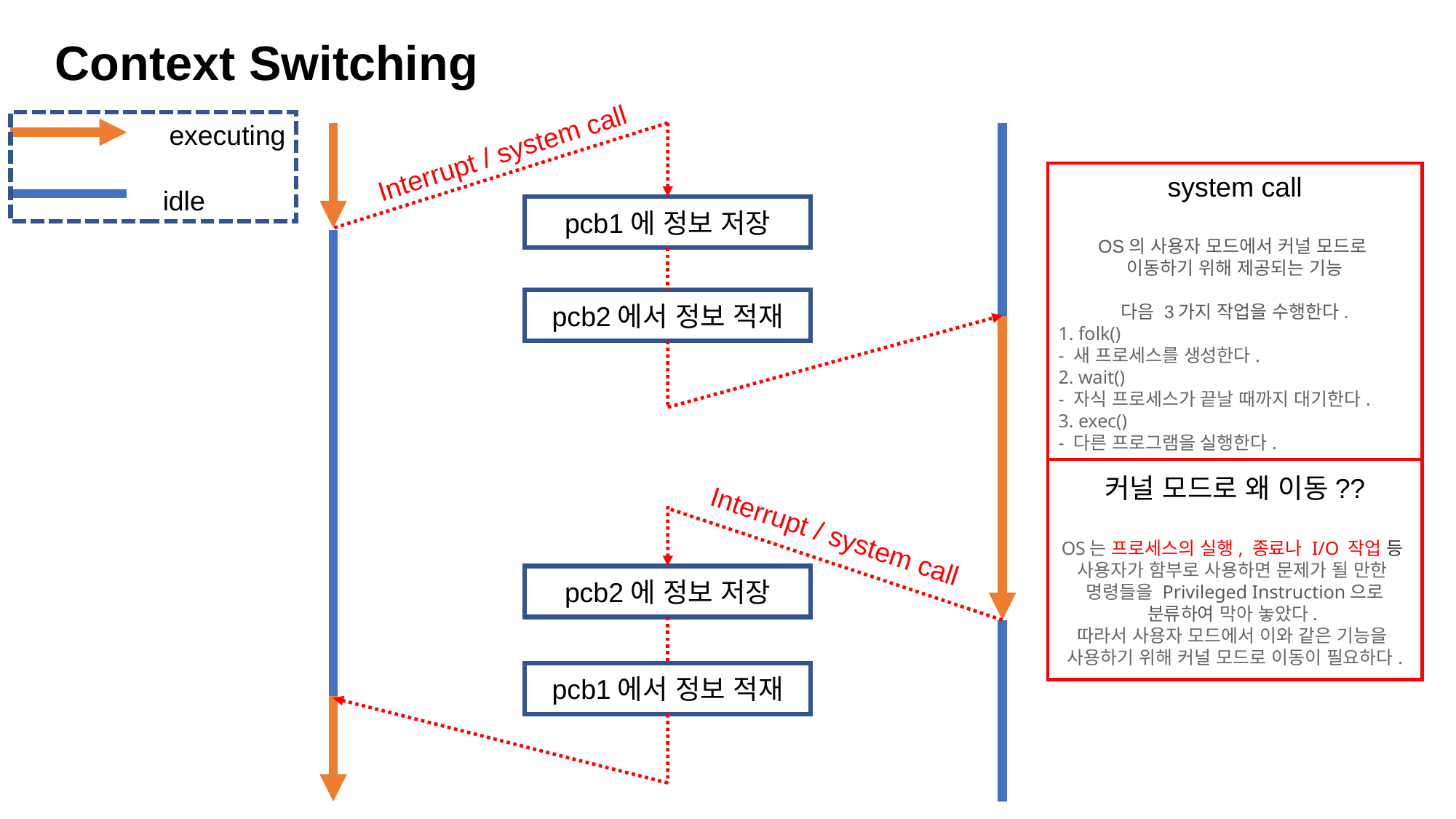

Context Switching
executing

        idle
Interrupt / system call

system call

OS의 사용자 모드에서 커널 모드로
이동하기 위해 제공되는 기능

다음 3가지 작업을 수행한다.
1. folk()
- 새 프로세스를 생성한다.
2. wait()
- 자식 프로세스가 끝날 때까지 대기한다.
3. exec()
- 다른 프로그램을 실행한다.

pcb1에 정보 저장
pcb2에서 정보 적재
커널 모드로 왜 이동??

OS는 프로세스의 실행, 종료나 I/O 작업 등
사용자가 함부로 사용하면 문제가 될 만한
명령들을 Privileged Instruction으로 분류하여 막아 놓았다.
따라서 사용자 모드에서 이와 같은 기능을
사용하기 위해 커널 모드로 이동이 필요하다.
Interrupt / system call
pcb2에 정보 저장
pcb1에서 정보 적재